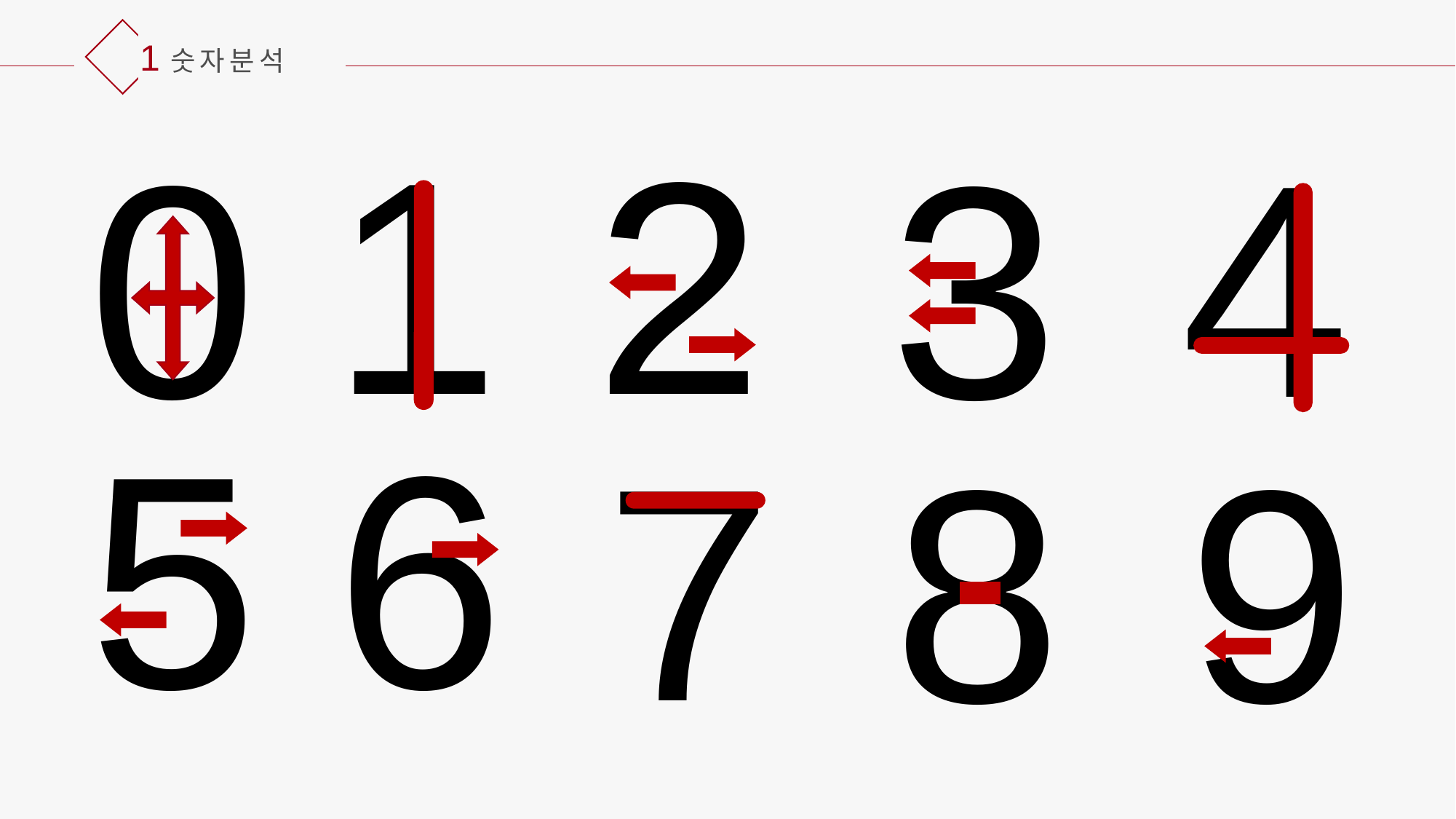

1

숫자분석
1
2
4
0
3

5
6
7
9
8